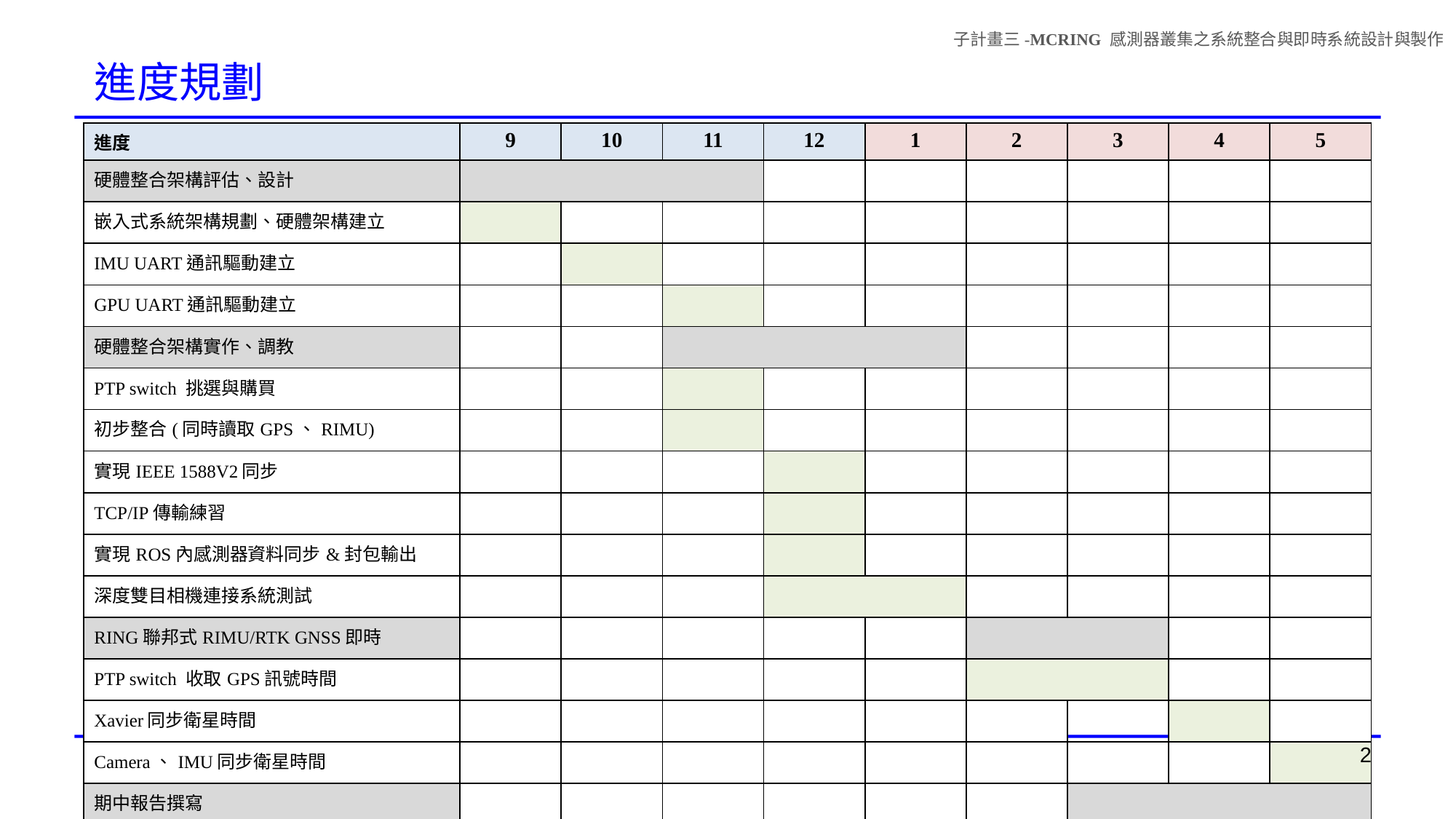

進度規劃

| 進度 | 9 | 10 | 11 | 12 | 1 | 2 | 3 | 4 | 5 |
| --- | --- | --- | --- | --- | --- | --- | --- | --- | --- |
| 硬體整合架構評估、設計 |  |  |  |  |  |  |  |  |  |
| 嵌入式系統架構規劃、硬體架構建立 |  |  |  |  |  |  |  |  |  |
| IMU UART通訊驅動建立 |  |  |  |  |  |  |  |  |  |
| GPU UART通訊驅動建立 |  |  |  |  |  |  |  |  |  |
| 硬體整合架構實作、調教 |  |  |  |  |  |  |  |  |  |
| PTP switch 挑選與購買 |  |  |  |  |  |  |  |  |  |
| 初步整合(同時讀取GPS、RIMU) |  |  |  |  |  |  |  |  |  |
| 實現IEEE 1588V2同步 |  |  |  |  |  |  |  |  |  |
| TCP/IP傳輸練習 |  |  |  |  |  |  |  |  |  |
| 實現ROS內感測器資料同步&封包輸出 |  |  |  |  |  |  |  |  |  |
| 深度雙目相機連接系統測試 |  |  |  |  |  |  |  |  |  |
| RING聯邦式RIMU/RTK GNSS即時 |  |  |  |  |  |  |  |  |  |
| PTP switch 收取GPS訊號時間 |  |  |  |  |  |  |  |  |  |
| Xavier同步衛星時間 |  |  |  |  |  |  |  |  |  |
| Camera、IMU同步衛星時間 |  |  |  |  |  |  |  |  |  |
| 期中報告撰寫 |  |  |  |  |  |  |  |  |  |
2